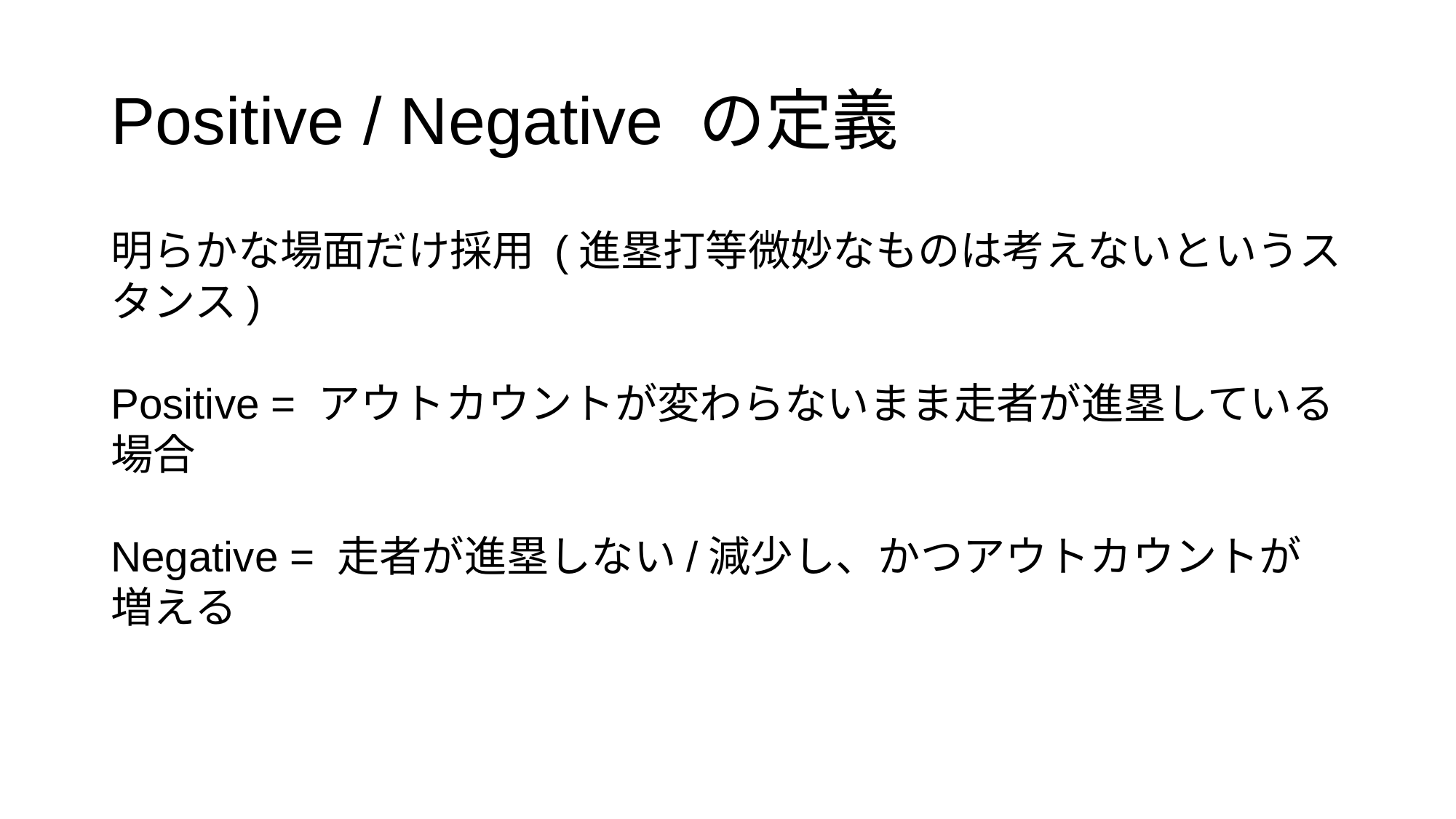

# Positive / Negative の定義
明らかな場面だけ採用 (進塁打等微妙なものは考えないというスタンス)

Positive = アウトカウントが変わらないまま走者が進塁している場合

Negative = 走者が進塁しない/減少し、かつアウトカウントが増える